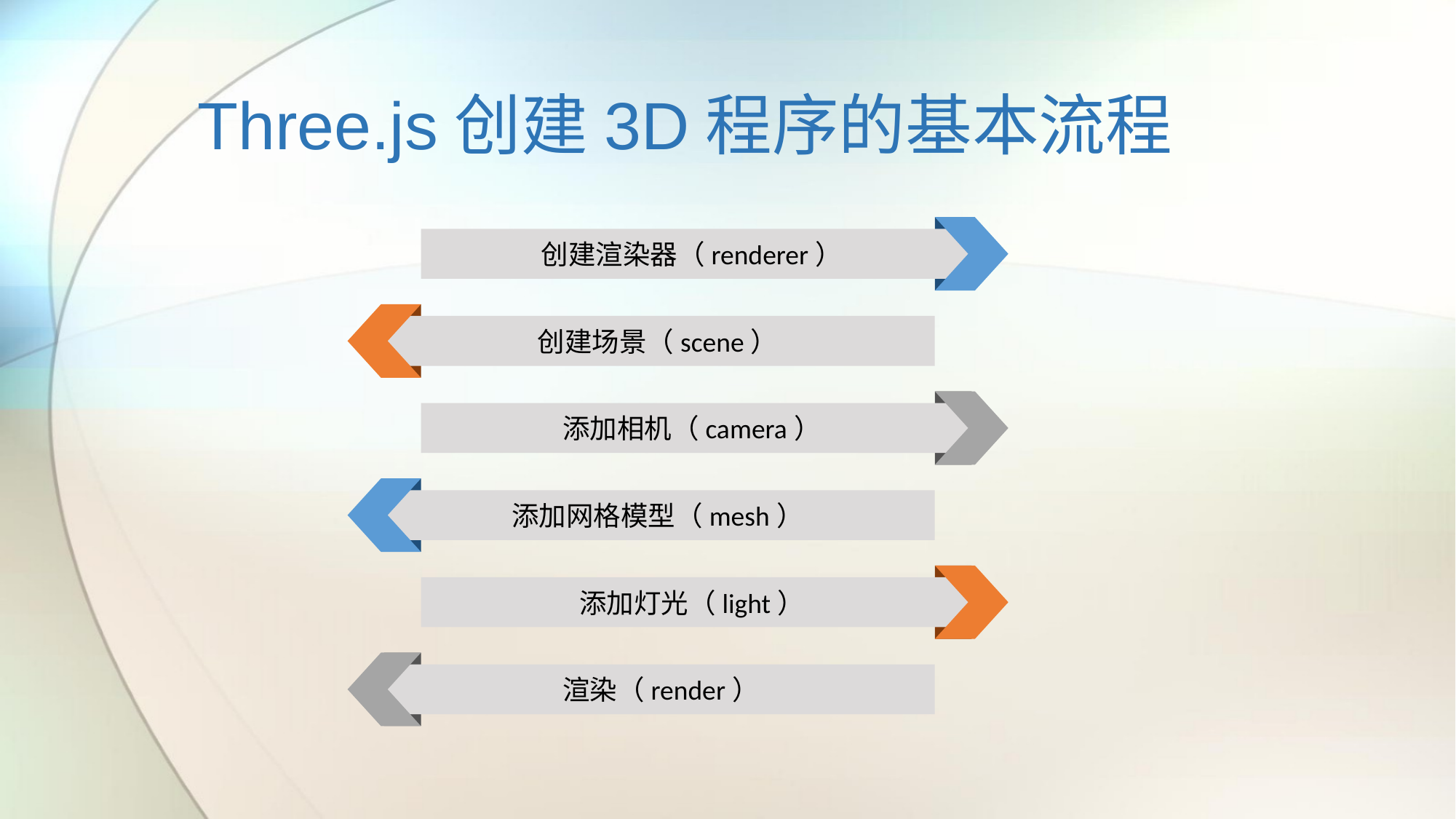

# Three.js创建3D程序的基本流程

创建渲染器（renderer）

创建场景（scene）

添加相机（camera）

添加网格模型（mesh）

添加灯光（light）

渲染（render）